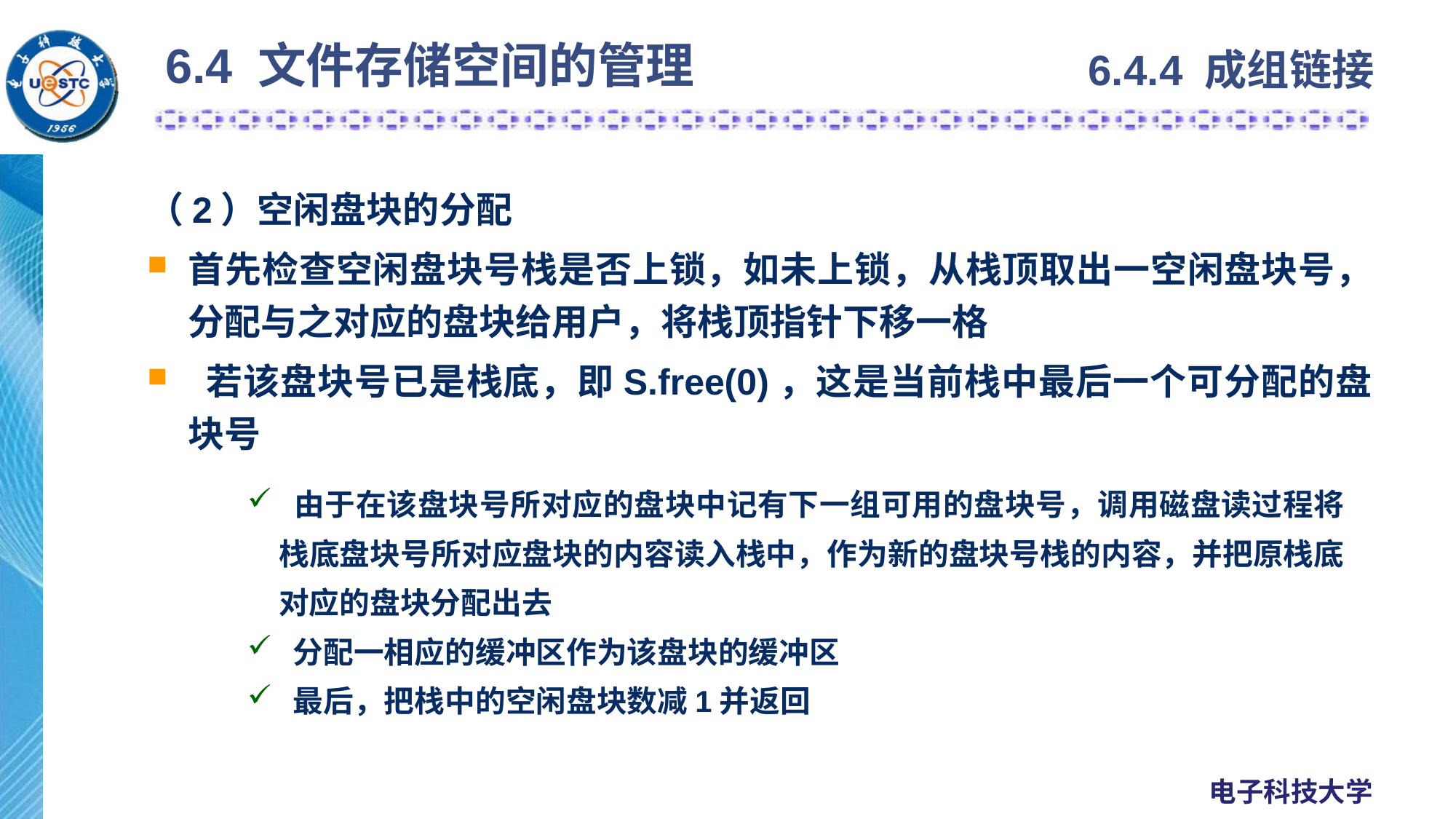

6.4 文件存储空间的管理
6.4.4 成组链接
（2）空闲盘块的分配
首先检查空闲盘块号栈是否上锁，如未上锁，从栈顶取出一空闲盘块号，分配与之对应的盘块给用户，将栈顶指针下移一格
 若该盘块号已是栈底，即S.free(0)，这是当前栈中最后一个可分配的盘块号
 由于在该盘块号所对应的盘块中记有下一组可用的盘块号，调用磁盘读过程将栈底盘块号所对应盘块的内容读入栈中，作为新的盘块号栈的内容，并把原栈底对应的盘块分配出去
 分配一相应的缓冲区作为该盘块的缓冲区
 最后，把栈中的空闲盘块数减1并返回